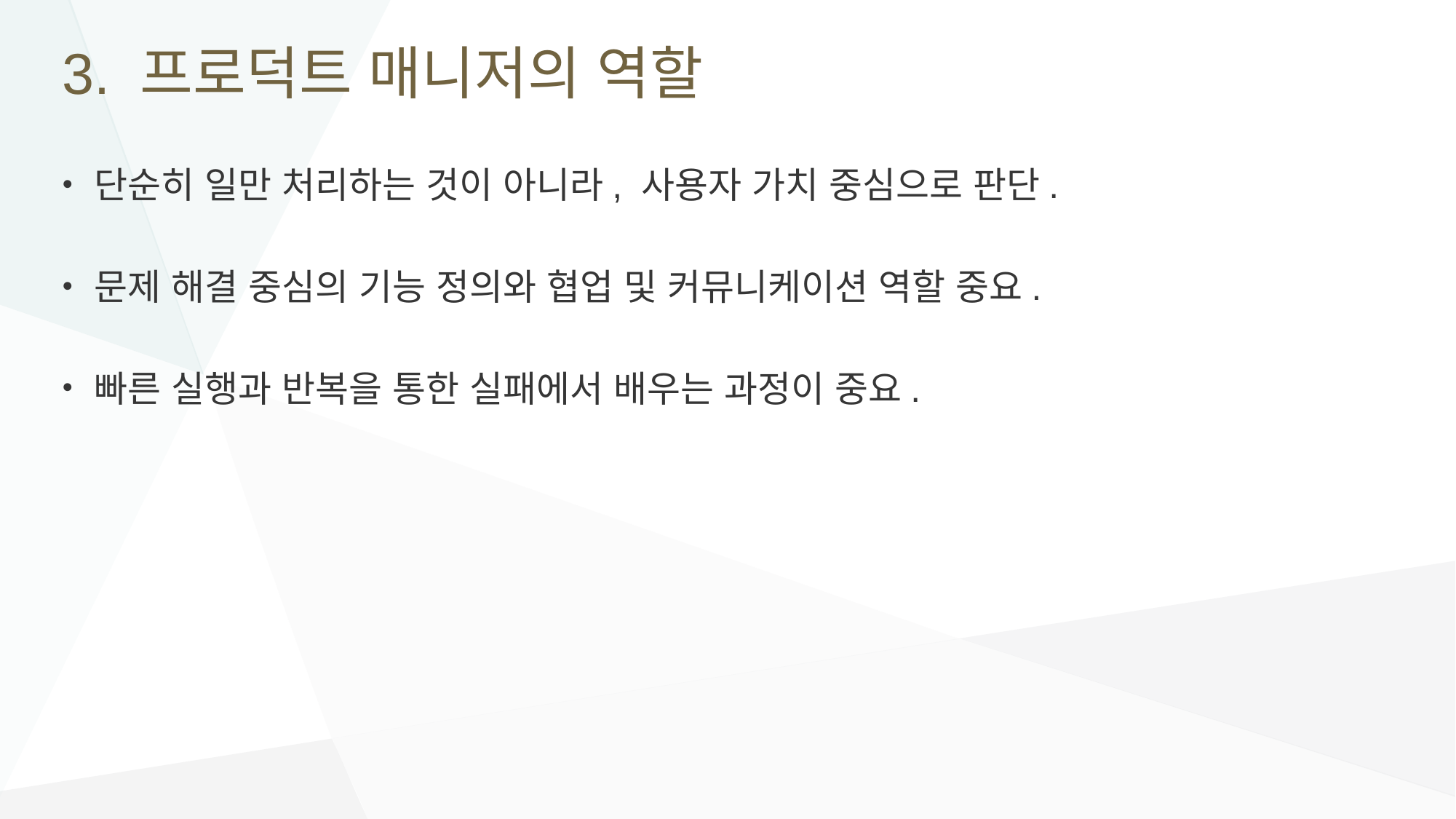

# 3. 프로덕트 매니저의 역할
단순히 일만 처리하는 것이 아니라, 사용자 가치 중심으로 판단.

문제 해결 중심의 기능 정의와 협업 및 커뮤니케이션 역할 중요.

빠른 실행과 반복을 통한 실패에서 배우는 과정이 중요.